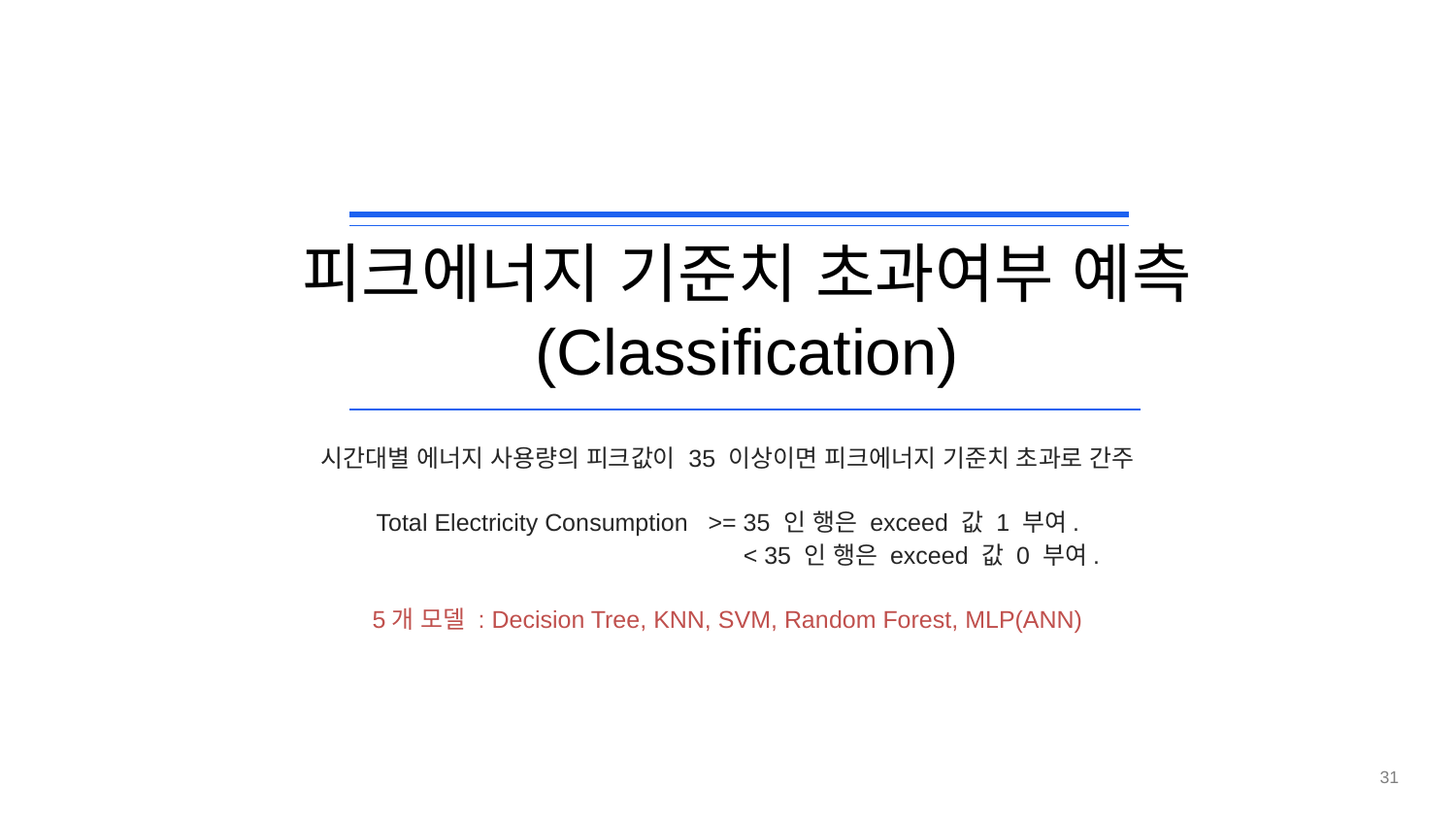

피크에너지 기준치 초과여부 예측
(Classification)
시간대별 에너지 사용량의 피크값이 35 이상이면 피크에너지 기준치 초과로 간주

Total Electricity Consumption   >= 35 인 행은 exceed 값 1 부여.
                                                         < 35 인 행은 exceed 값 0 부여.

5개 모델 : Decision Tree, KNN, SVM, Random Forest, MLP(ANN)